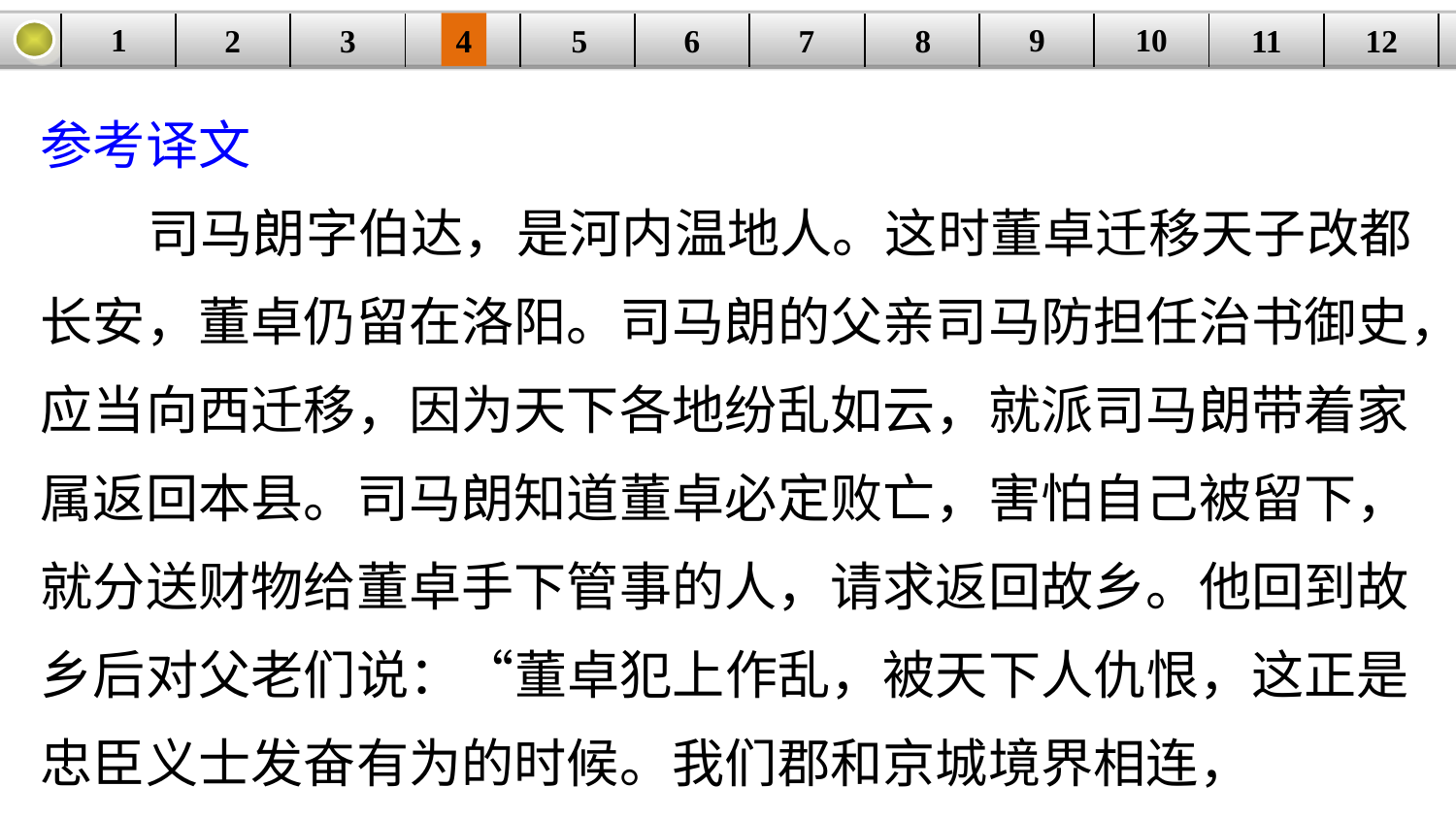

9
10
1
3
4
5
6
8
11
2
12
|  |  |  |  |  |  |  |  |  |  |  |  |
| --- | --- | --- | --- | --- | --- | --- | --- | --- | --- | --- | --- |
7

参考译文
        司马朗字伯达，是河内温地人。这时董卓迁移天子改都长安，董卓仍留在洛阳。司马朗的父亲司马防担任治书御史，应当向西迁移，因为天下各地纷乱如云，就派司马朗带着家属返回本县。司马朗知道董卓必定败亡，害怕自己被留下，就分送财物给董卓手下管事的人，请求返回故乡。他回到故乡后对父老们说：“董卓犯上作乱，被天下人仇恨，这正是忠臣义士发奋有为的时候。我们郡和京城境界相连，